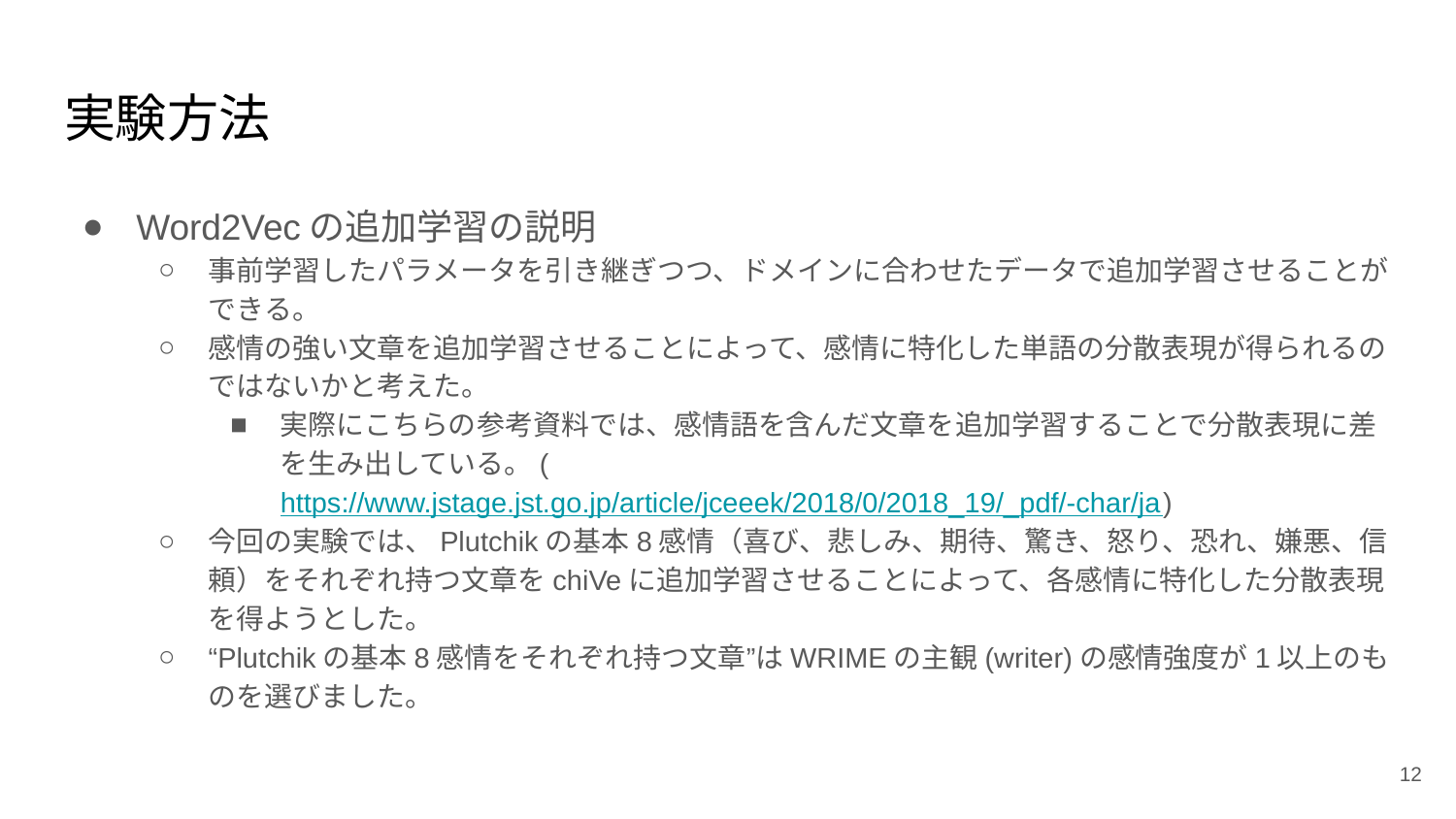

# 実験方法
Word2Vecの追加学習の説明
事前学習したパラメータを引き継ぎつつ、ドメインに合わせたデータで追加学習させることができる。
感情の強い文章を追加学習させることによって、感情に特化した単語の分散表現が得られるのではないかと考えた。
実際にこちらの参考資料では、感情語を含んだ文章を追加学習することで分散表現に差を生み出している。(https://www.jstage.jst.go.jp/article/jceeek/2018/0/2018_19/_pdf/-char/ja)
今回の実験では、Plutchikの基本8感情（喜び、悲しみ、期待、驚き、怒り、恐れ、嫌悪、信頼）をそれぞれ持つ文章をchiVeに追加学習させることによって、各感情に特化した分散表現を得ようとした。
“Plutchikの基本8感情をそれぞれ持つ文章”はWRIMEの主観(writer)の感情強度が1以上のものを選びました。
12